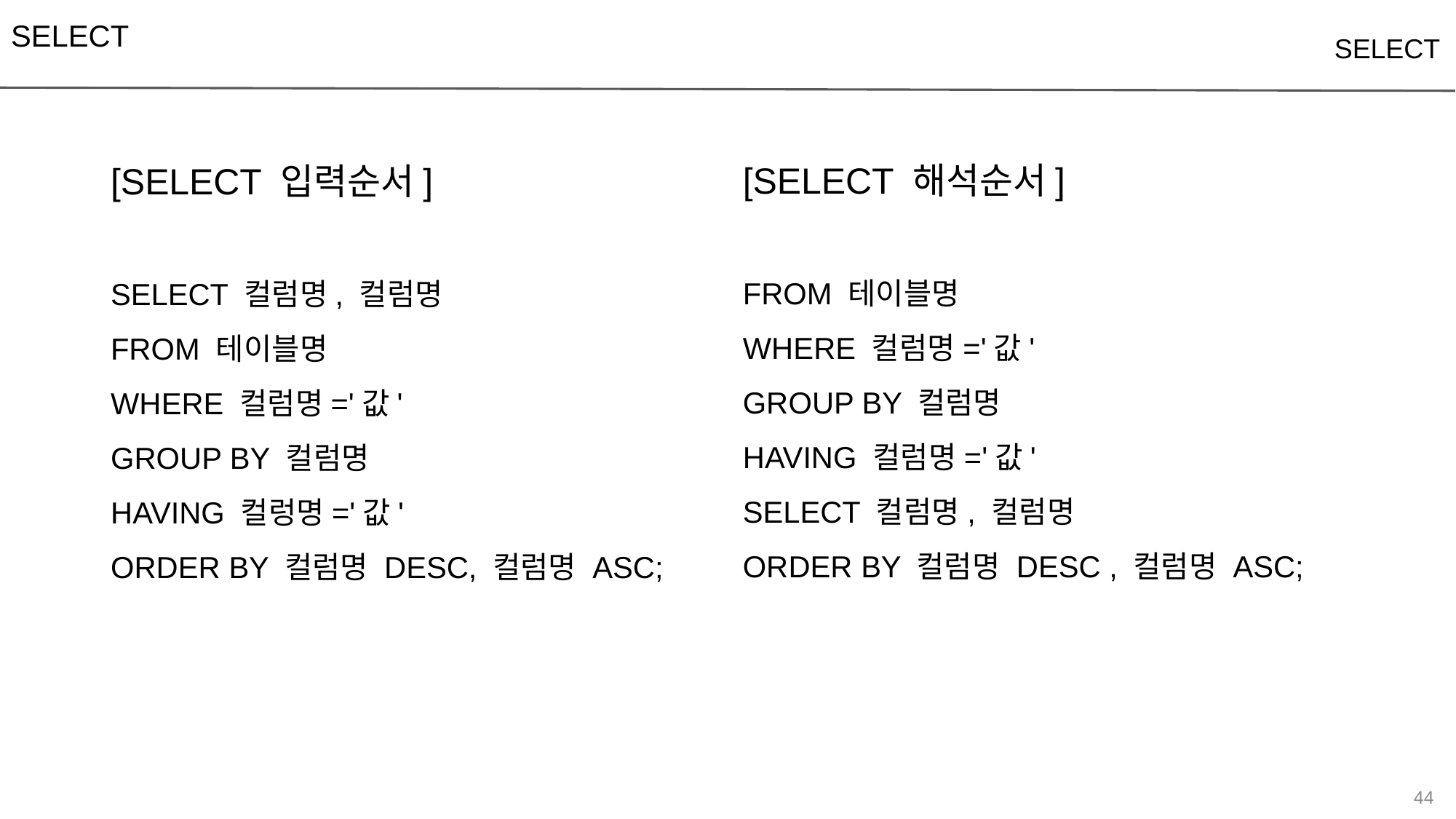

SELECT
SELECT

[SELECT 해석순서]

FROM 테이블명
WHERE 컬럼명='값'
GROUP BY 컬럼명
HAVING 컬럼명='값'
SELECT 컬럼명, 컬럼명
ORDER BY 컬럼명 DESC , 컬럼명 ASC;
[SELECT 입력순서]

SELECT 컬럼명, 컬럼명
FROM 테이블명
WHERE 컬럼명='값'
GROUP BY 컬럼명
HAVING 컬렁명='값'
ORDER BY 컬럼명 DESC, 컬럼명 ASC;

44